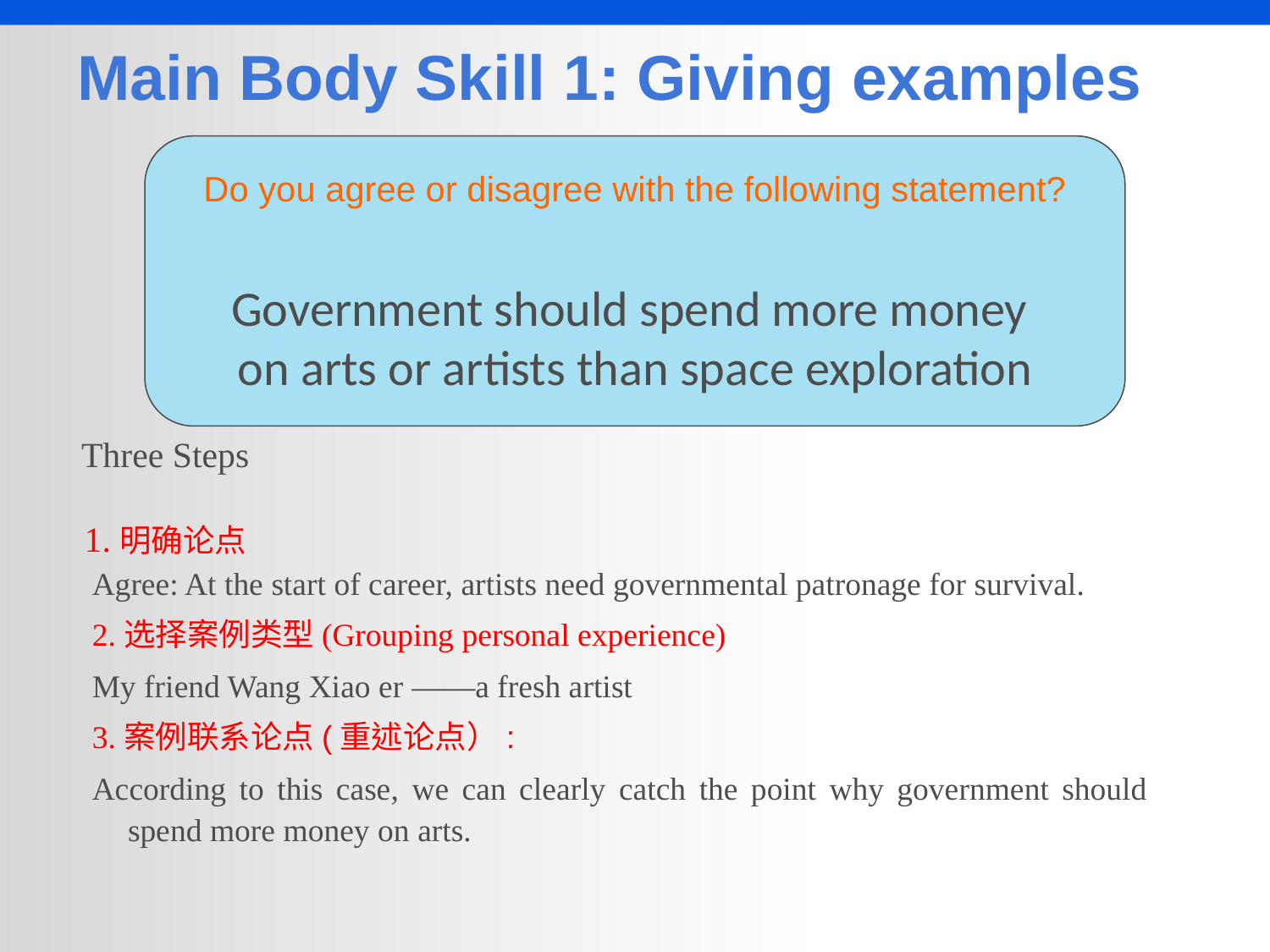

# Main Body Skill 1: Giving examples
Do you agree or disagree with the following statement?

Government should spend more money
on arts or artists than space exploration
Three Steps
1.明确论点
Agree: At the start of career, artists need governmental patronage for survival.
2.选择案例类型(Grouping personal experience)
My friend Wang Xiao er ——a fresh artist
3.案例联系论点(重述论点）:
According to this case, we can clearly catch the point why government should spend more money on arts.